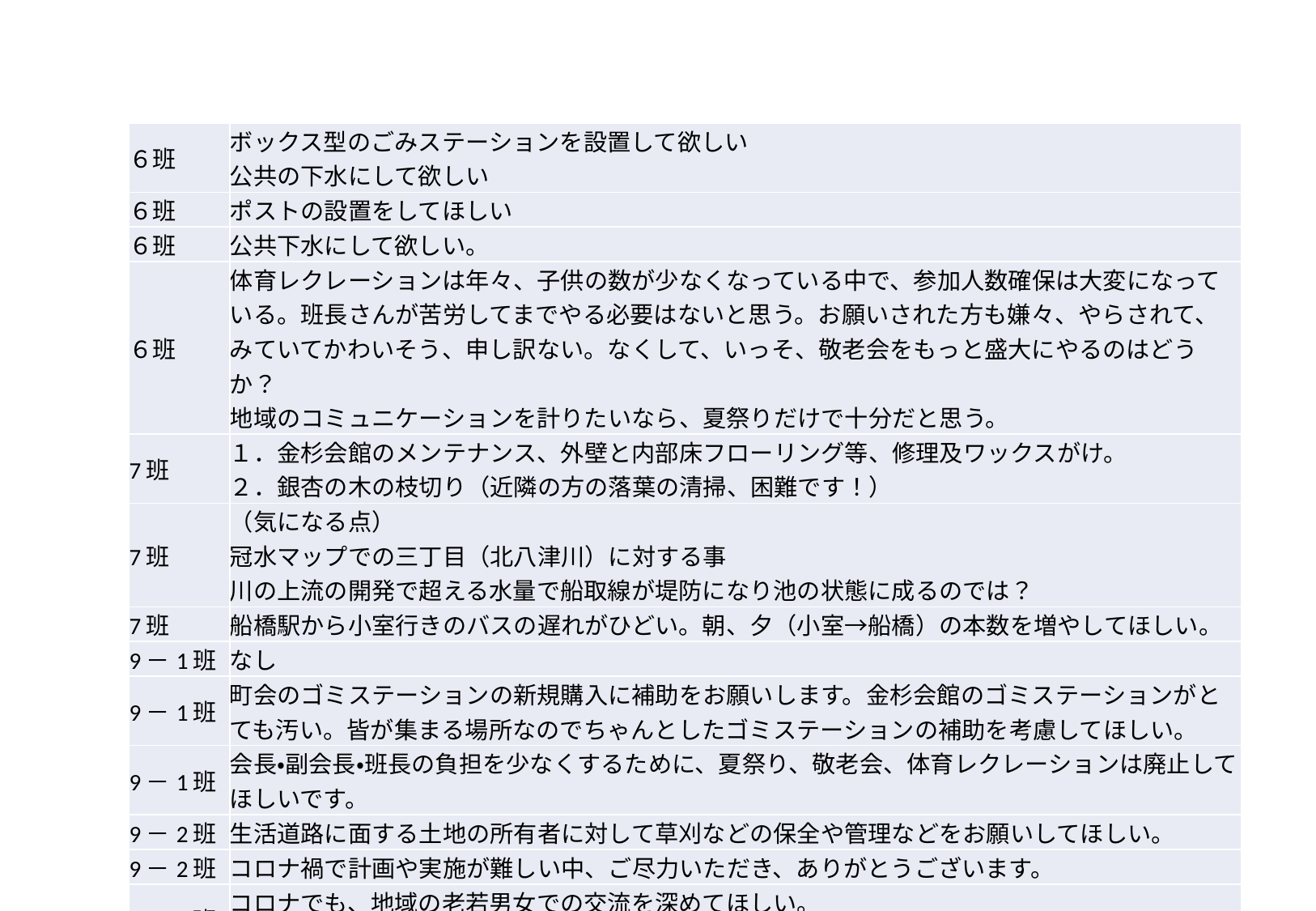

| ６班 | ボックス型のごみステーションを設置して欲しい 公共の下水にして欲しい |
| --- | --- |
| ６班 | ポストの設置をしてほしい |
| ６班 | 公共下水にして欲しい。 |
| ６班 | 体育レクレーションは年々、子供の数が少なくなっている中で、参加人数確保は大変になっている。班長さんが苦労してまでやる必要はないと思う。お願いされた方も嫌々、やらされて、みていてかわいそう、申し訳ない。なくして、いっそ、敬老会をもっと盛大にやるのはどうか？ 地域のコミュニケーションを計りたいなら、夏祭りだけで十分だと思う。 |
| 7班 | １．金杉会館のメンテナンス、外壁と内部床フローリング等、修理及ワックスがけ。 ２．銀杏の木の枝切り（近隣の方の落葉の清掃、困難です！） |
| 7班 | （気になる点） 冠水マップでの三丁目（北八津川）に対する事 川の上流の開発で超える水量で船取線が堤防になり池の状態に成るのでは？ |
| 7班 | 船橋駅から小室行きのバスの遅れがひどい。朝、夕（小室→船橋）の本数を増やしてほしい。 |
| 9－1班 | なし |
| 9－1班 | 町会のゴミステーションの新規購入に補助をお願いします。金杉会館のゴミステーションがとても汚い。皆が集まる場所なのでちゃんとしたゴミステーションの補助を考慮してほしい。 |
| 9－1班 | 会長・副会長・班長の負担を少なくするために、夏祭り、敬老会、体育レクレーションは廃止してほしいです。 |
| 9－2班 | 生活道路に面する土地の所有者に対して草刈などの保全や管理などをお願いしてほしい。 |
| 9－2班 | コロナ禍で計画や実施が難しい中、ご尽力いただき、ありがとうございます。 |
| 9－2班 | コロナでも、地域の老若男女での交流を深めてほしい。 コロナを怖れてばかりいても、今後も拡大するので、仕方ない。Withコロナ。 |
| 9－2班 | 〶ポストを近くに、作る事。 |